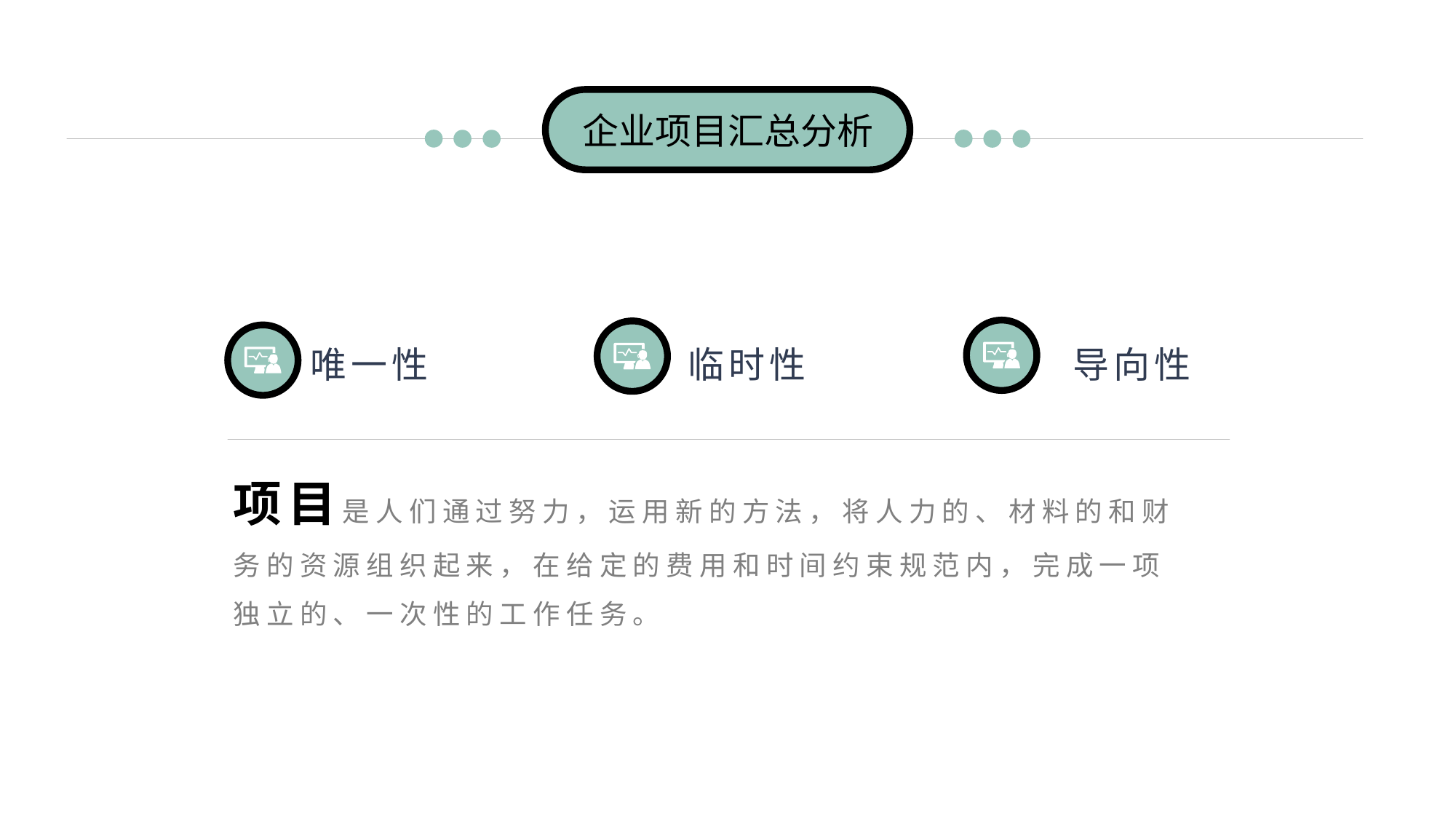

企业项目汇总分析

唯一性
临时性
导向性

项目是人们通过努力，运用新的方法，将人力的、材料的和财务的资源组织起来，在给定的费用和时间约束规范内，完成一项独立的、一次性的工作任务。